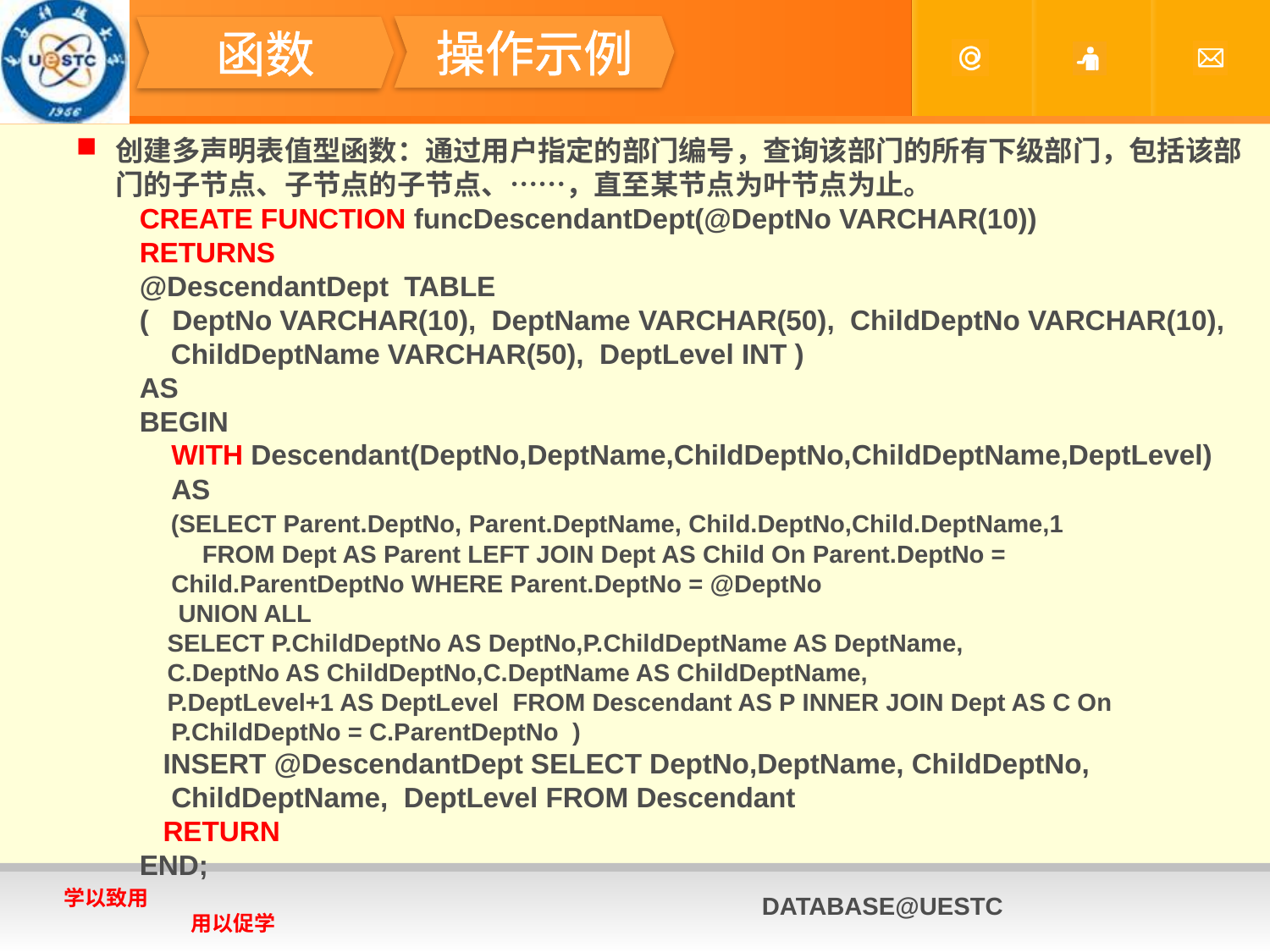

#
操作示例
函数
创建多声明表值型函数：通过用户指定的部门编号，查询该部门的所有下级部门，包括该部门的子节点、子节点的子节点、……，直至某节点为叶节点为止。
CREATE FUNCTION funcDescendantDept(@DeptNo VARCHAR(10))
RETURNS
@DescendantDept  TABLE
(   DeptNo VARCHAR(10),  DeptName VARCHAR(50),  ChildDeptNo VARCHAR(10),
    ChildDeptName VARCHAR(50),  DeptLevel INT )
AS
BEGIN
	WITH Descendant(DeptNo,DeptName,ChildDeptNo,ChildDeptName,DeptLevel) AS
    (SELECT Parent.DeptNo, Parent.DeptName, Child.DeptNo,Child.DeptName,1
         FROM Dept AS Parent LEFT JOIN Dept AS Child On Parent.DeptNo =   	Child.ParentDeptNo WHERE Parent.DeptNo = @DeptNo
	 UNION ALL
    SELECT P.ChildDeptNo AS DeptNo,P.ChildDeptName AS DeptName,
    C.DeptNo AS ChildDeptNo,C.DeptName AS ChildDeptName,
    P.DeptLevel+1 AS DeptLevel  FROM Descendant AS P INNER JOIN Dept AS C On P.ChildDeptNo = C.ParentDeptNo  )
   INSERT @DescendantDept SELECT DeptNo,DeptName, ChildDeptNo, ChildDeptName,  DeptLevel FROM Descendant
   RETURN
END;